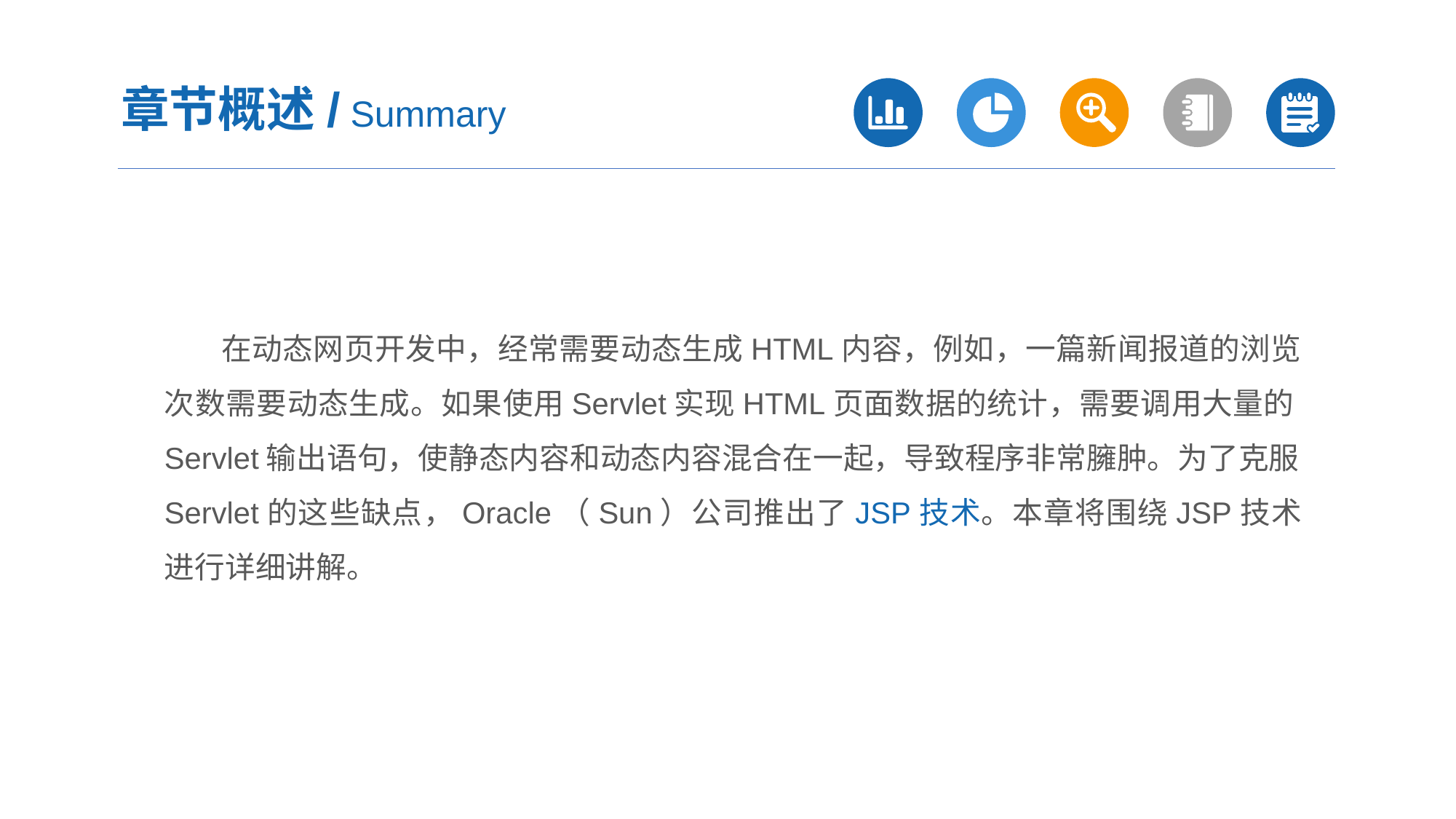

章节概述/ Summary
       在动态网页开发中，经常需要动态生成HTML内容，例如，一篇新闻报道的浏览次数需要动态生成。如果使用Servlet实现HTML页面数据的统计，需要调用大量的Servlet输出语句，使静态内容和动态内容混合在一起，导致程序非常臃肿。为了克服Servlet的这些缺点，Oracle（Sun）公司推出了JSP技术。本章将围绕JSP技术进行详细讲解。